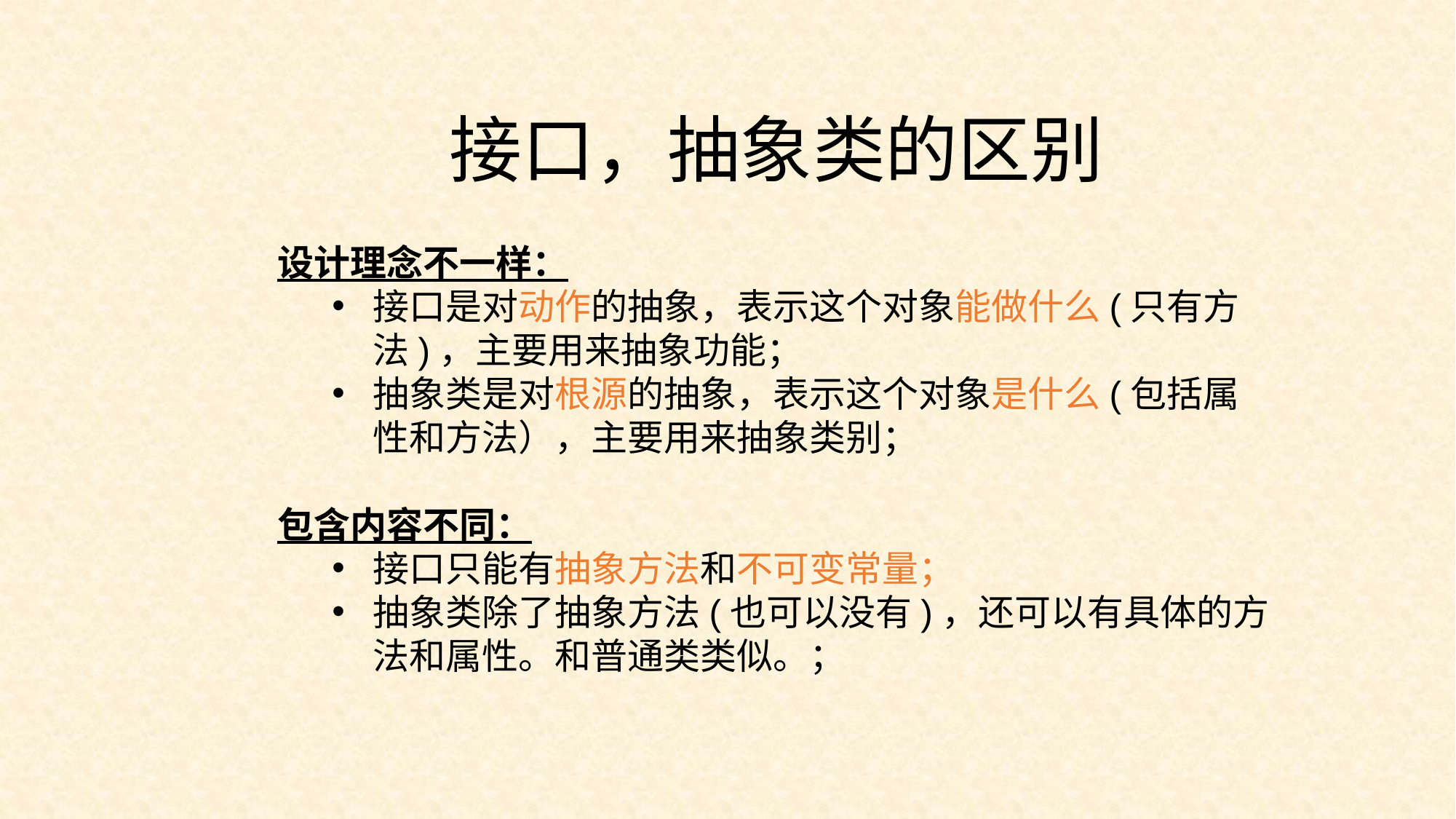

接口，抽象类的区别
设计理念不一样：
接口是对动作的抽象，表示这个对象能做什么(只有方法)，主要用来抽象功能；
抽象类是对根源的抽象，表示这个对象是什么(包括属性和方法），主要用来抽象类别；

包含内容不同：
接口只能有抽象方法和不可变常量；
抽象类除了抽象方法(也可以没有)，还可以有具体的方法和属性。和普通类类似。；